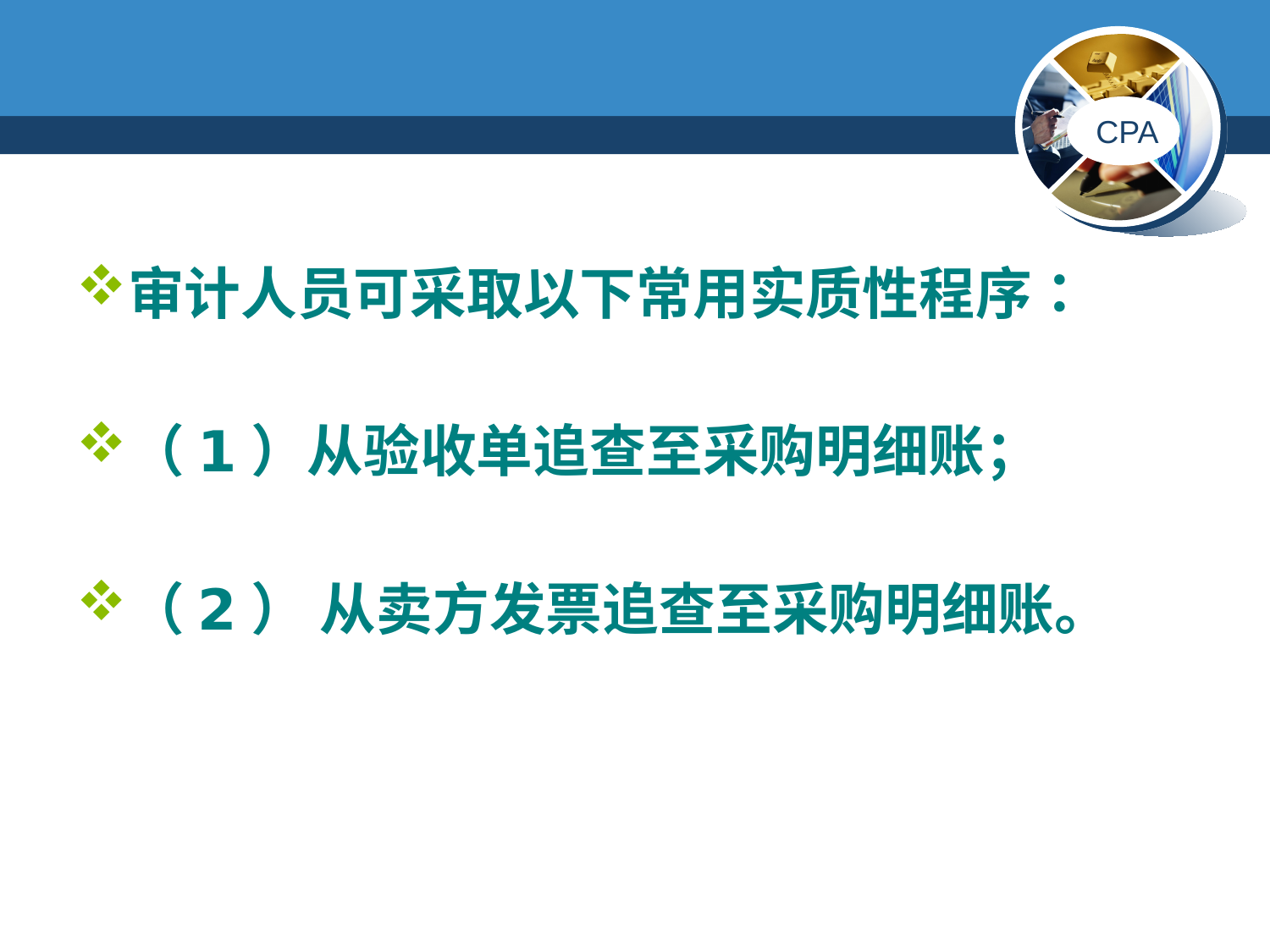

#

审计人员可采取以下常用实质性程序：

（1）从验收单追查至采购明细账；

（2） 从卖方发票追查至采购明细账。